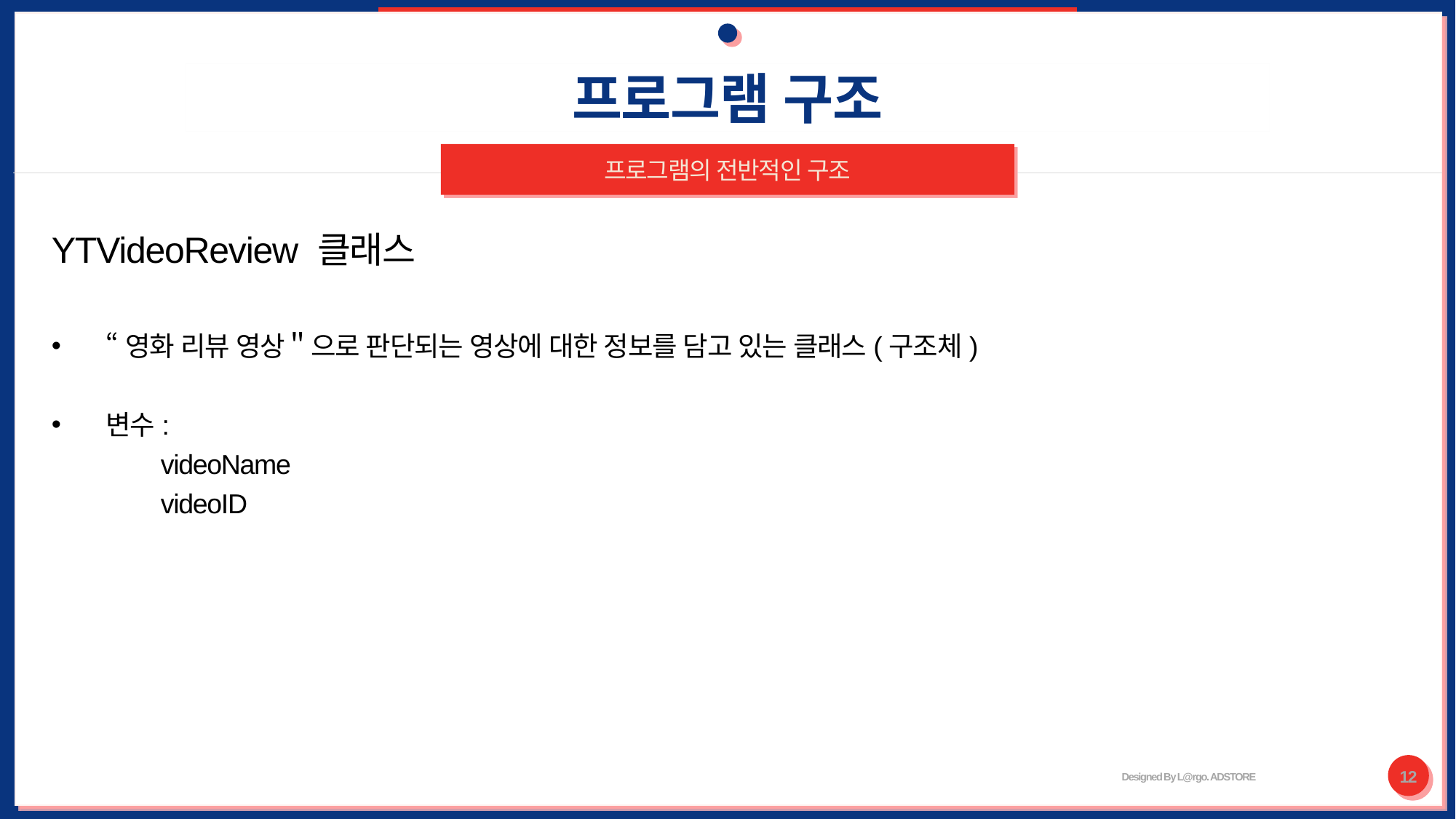

# 프로그램 구조
프로그램의 전반적인 구조
YTVideoReview 클래스

“영화 리뷰 영상＂으로 판단되는 영상에 대한 정보를 담고 있는 클래스(구조체)

변수:
	videoName
	videoID
Designed By L@rgo. ADSTORE
12